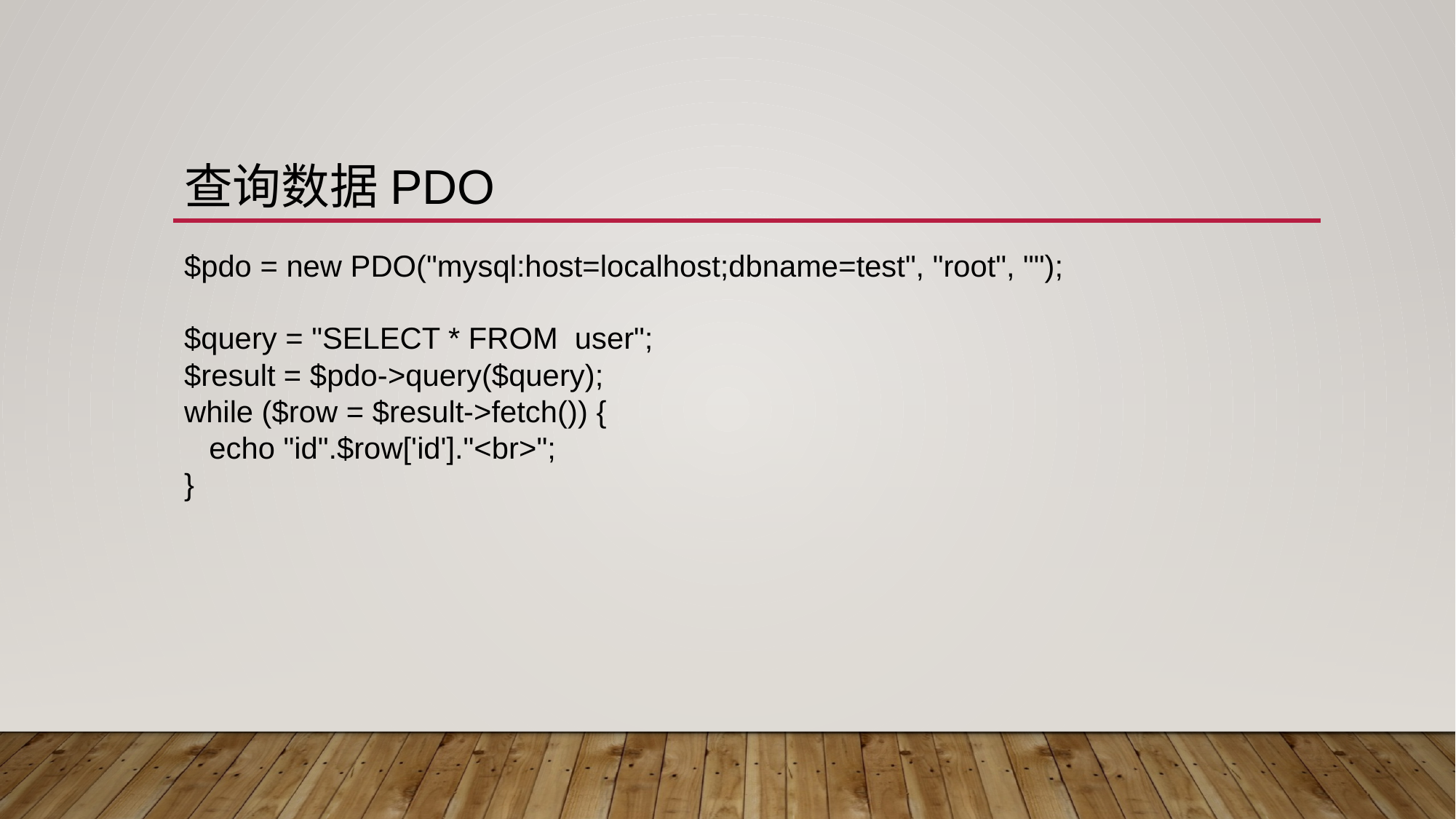

# 查询数据PDO
$pdo = new PDO("mysql:host=localhost;dbname=test", "root", "");

$query = "SELECT * FROM  user";
$result = $pdo->query($query);
while ($row = $result->fetch()) {
   echo "id".$row['id']."<br>";
}